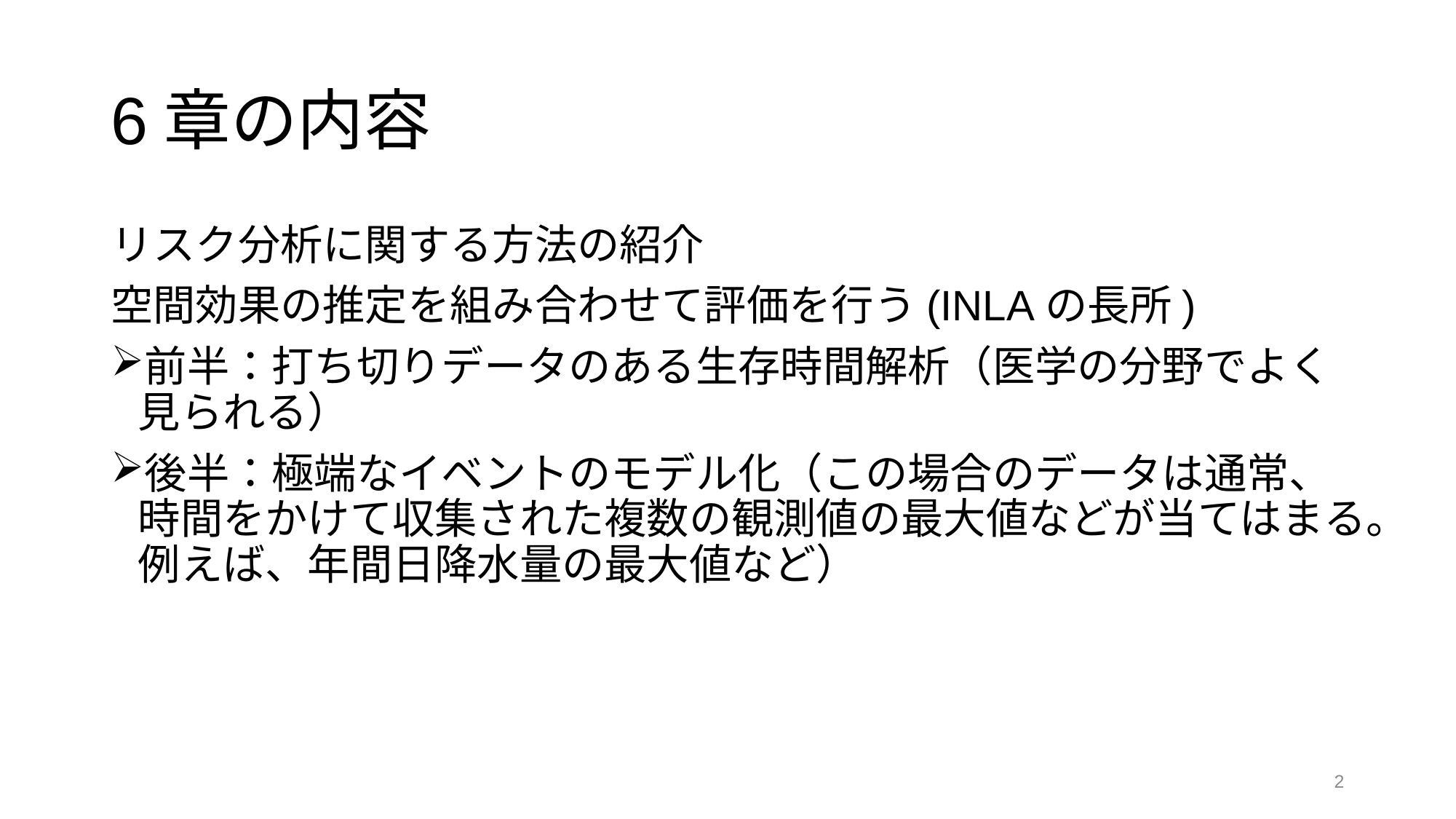

# 6章の内容
リスク分析に関する方法の紹介
空間効果の推定を組み合わせて評価を行う(INLAの長所)
前半：打ち切りデータのある生存時間解析（医学の分野でよく見られる）
後半：極端なイベントのモデル化（この場合のデータは通常、時間をかけて収集された複数の観測値の最大値などが当てはまる。例えば、年間日降水量の最大値など）
2